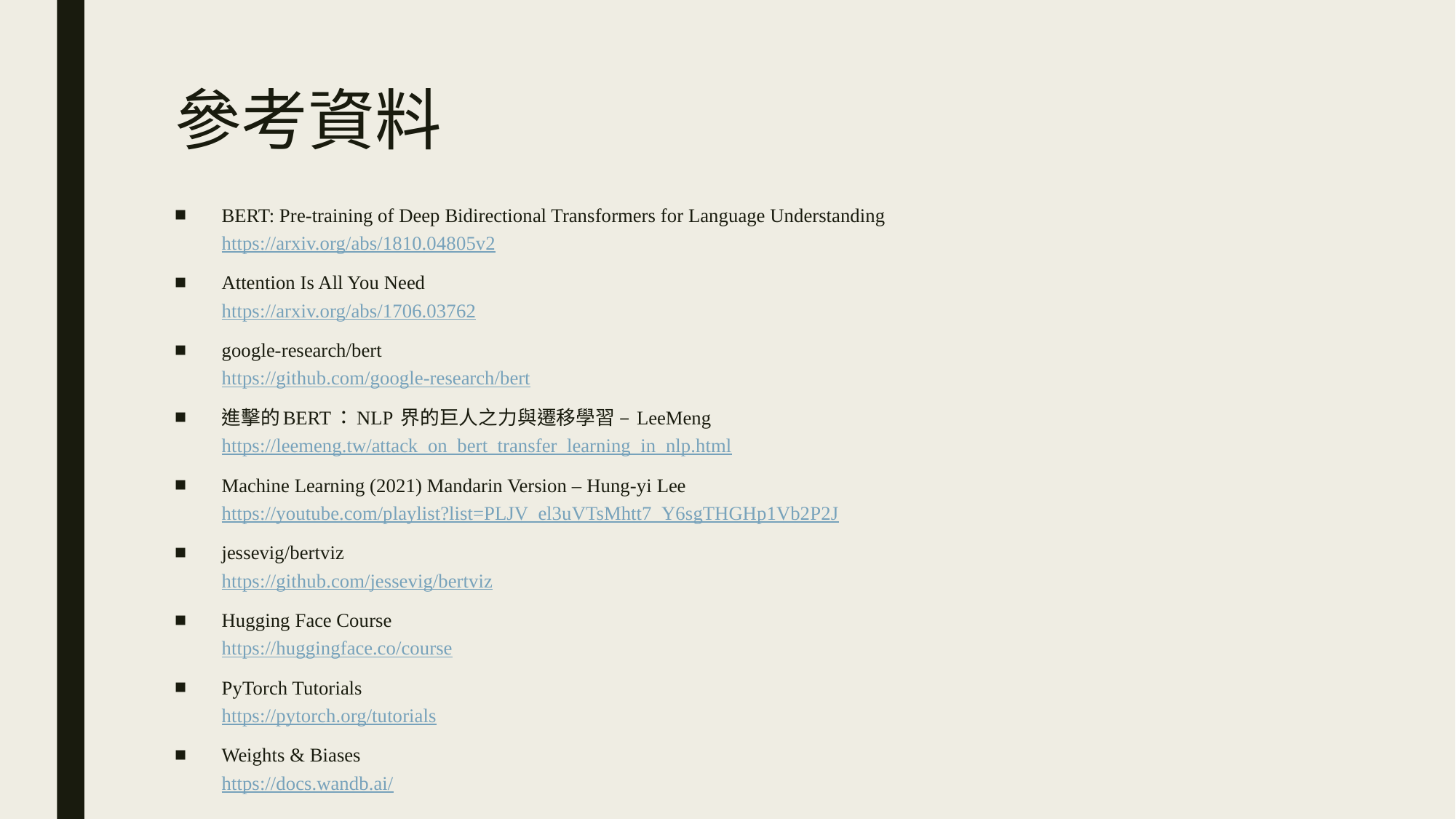

# 參考資料
BERT: Pre-training of Deep Bidirectional Transformers for Language Understanding
https://arxiv.org/abs/1810.04805v2
Attention Is All You Need
https://arxiv.org/abs/1706.03762
google-research/bert
https://github.com/google-research/bert
進擊的BERT：NLP 界的巨人之力與遷移學習 – LeeMeng
https://leemeng.tw/attack_on_bert_transfer_learning_in_nlp.html
Machine Learning (2021) Mandarin Version – Hung-yi Lee
https://youtube.com/playlist?list=PLJV_el3uVTsMhtt7_Y6sgTHGHp1Vb2P2J
jessevig/bertviz
https://github.com/jessevig/bertviz
Hugging Face Course
https://huggingface.co/course
PyTorch Tutorials
https://pytorch.org/tutorials
Weights & Biases
https://docs.wandb.ai/